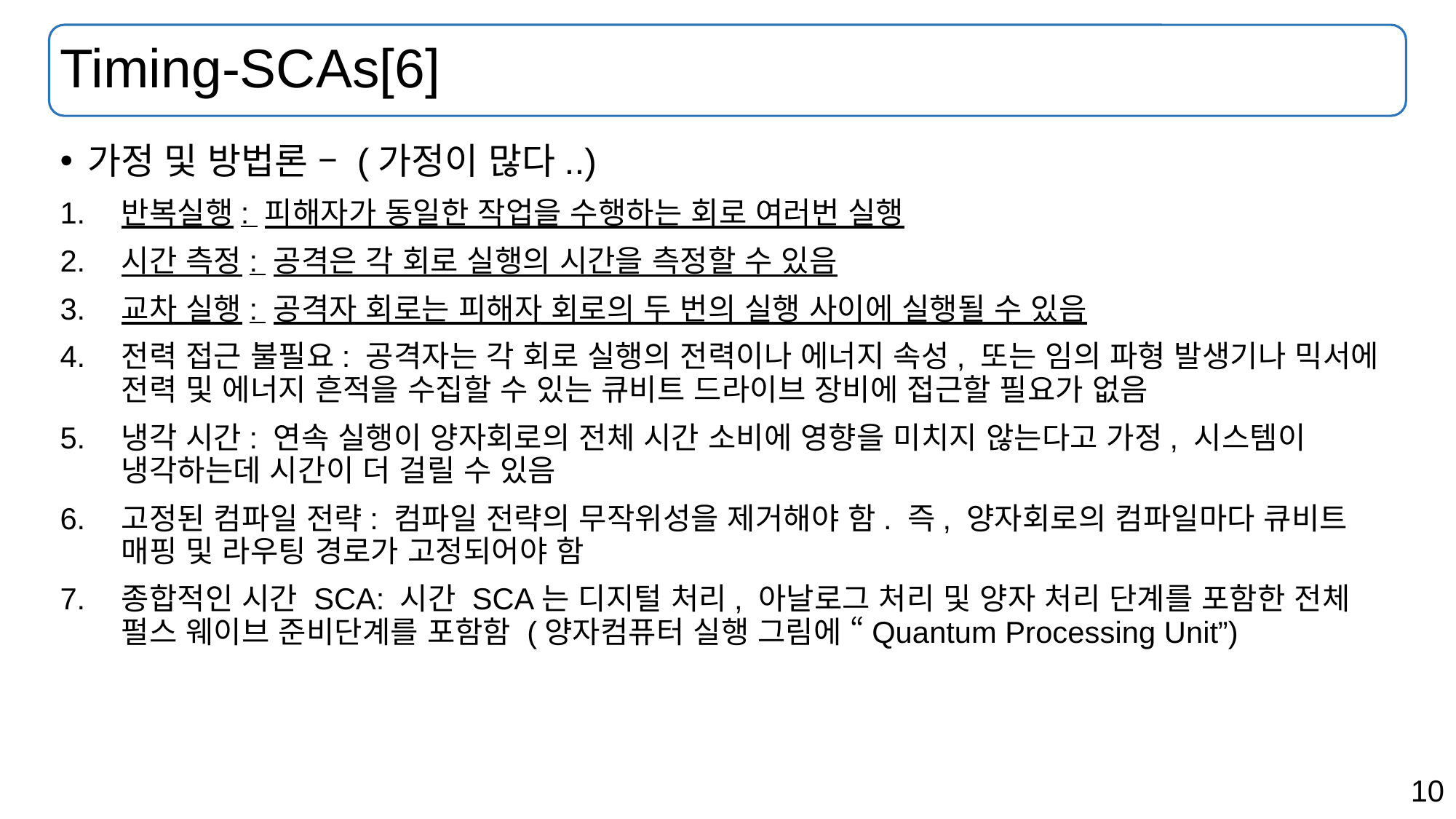

# Timing-SCAs[6]
가정 및 방법론 – (가정이 많다..)
반복실행: 피해자가 동일한 작업을 수행하는 회로 여러번 실행
시간 측정: 공격은 각 회로 실행의 시간을 측정할 수 있음
교차 실행: 공격자 회로는 피해자 회로의 두 번의 실행 사이에 실행될 수 있음
전력 접근 불필요: 공격자는 각 회로 실행의 전력이나 에너지 속성, 또는 임의 파형 발생기나 믹서에 전력 및 에너지 흔적을 수집할 수 있는 큐비트 드라이브 장비에 접근할 필요가 없음
냉각 시간: 연속 실행이 양자회로의 전체 시간 소비에 영향을 미치지 않는다고 가정, 시스템이 냉각하는데 시간이 더 걸릴 수 있음
고정된 컴파일 전략: 컴파일 전략의 무작위성을 제거해야 함. 즉, 양자회로의 컴파일마다 큐비트 매핑 및 라우팅 경로가 고정되어야 함
종합적인 시간 SCA: 시간 SCA는 디지털 처리, 아날로그 처리 및 양자 처리 단계를 포함한 전체 펄스 웨이브 준비단계를 포함함 (양자컴퓨터 실행 그림에 “Quantum Processing Unit”)